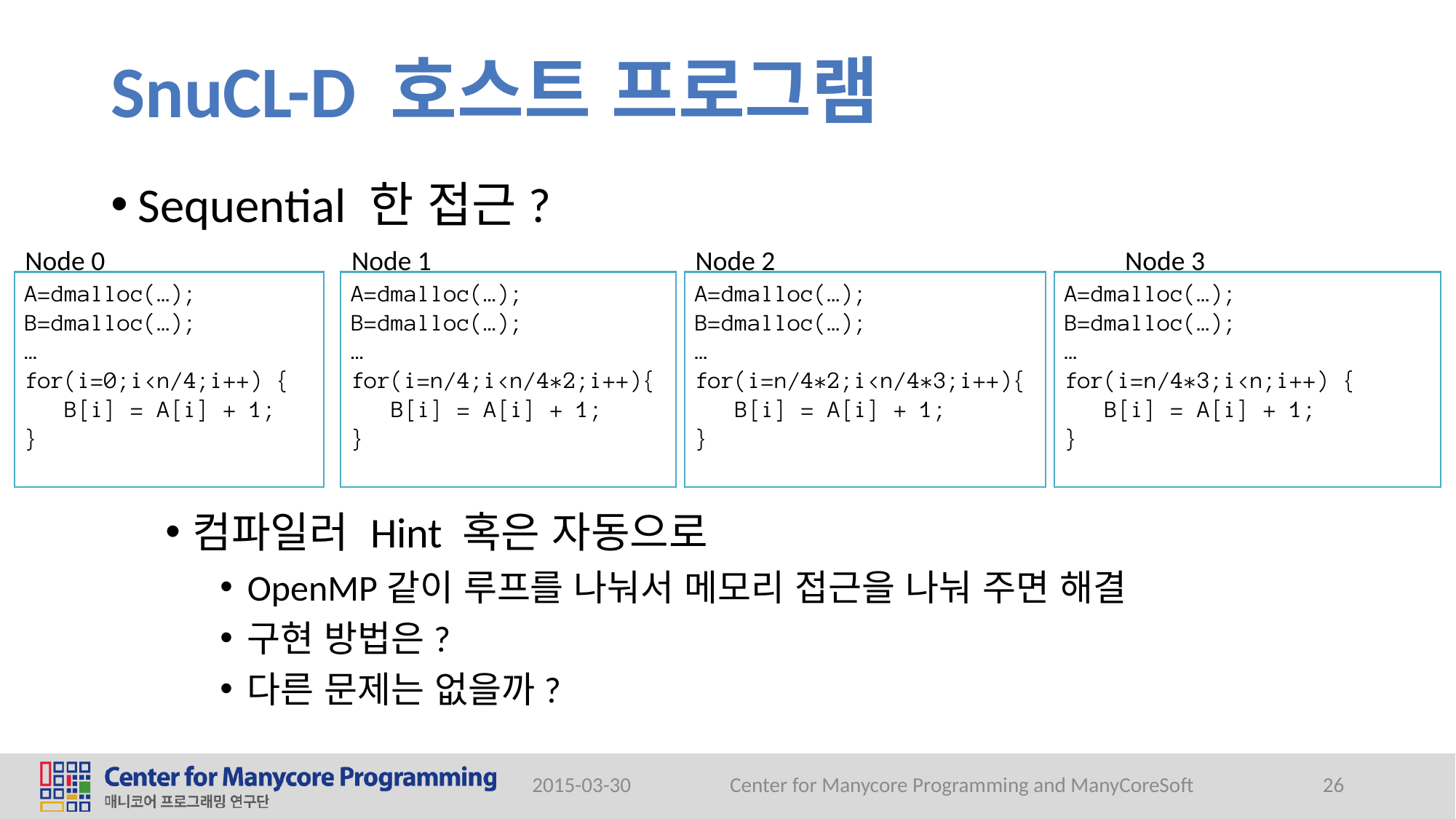

# SnuCL-D 호스트 프로그램
Sequential 한 접근?

컴파일러 Hint 혹은 자동으로
OpenMP같이 루프를 나눠서 메모리 접근을 나눠 주면 해결
구현 방법은?
다른 문제는 없을까?

Node 0
Node 1
Node 2
Node 3
A=dmalloc(…);
B=dmalloc(…);
…
for(i=0;i<n/4;i++) {
   B[i] = A[i] + 1;
}
A=dmalloc(…);
B=dmalloc(…);
…
for(i=n/4;i<n/4*2;i++){
   B[i] = A[i] + 1;
}
A=dmalloc(…);
B=dmalloc(…);
…
for(i=n/4*2;i<n/4*3;i++){
   B[i] = A[i] + 1;
}
A=dmalloc(…);
B=dmalloc(…);
…
for(i=n/4*3;i<n;i++) {
   B[i] = A[i] + 1;
}
2015-03-30
Center for Manycore Programming and ManyCoreSoft
26